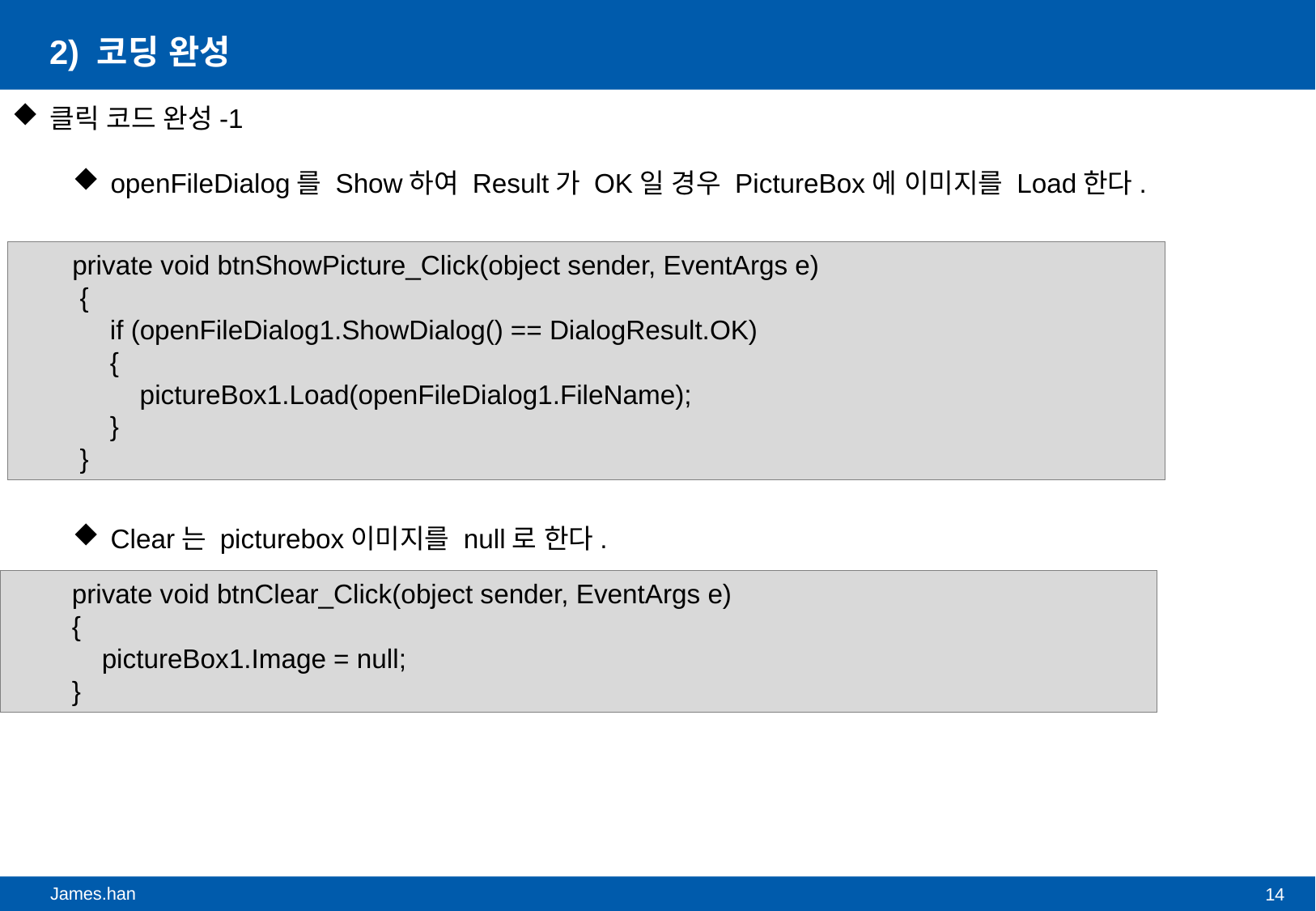

# 2) 코딩 완성
클릭 코드 완성-1

openFileDialog를 Show하여 Result가 OK일 경우 PictureBox에 이미지를 Load한다.

Clear는 picturebox이미지를 null로 한다.
       private void btnShowPicture_Click(object sender, EventArgs e)
        {
            if (openFileDialog1.ShowDialog() == DialogResult.OK)
            {
                pictureBox1.Load(openFileDialog1.FileName);
            }
        }
        private void btnClear_Click(object sender, EventArgs e)
        {
            pictureBox1.Image = null;
        }
14